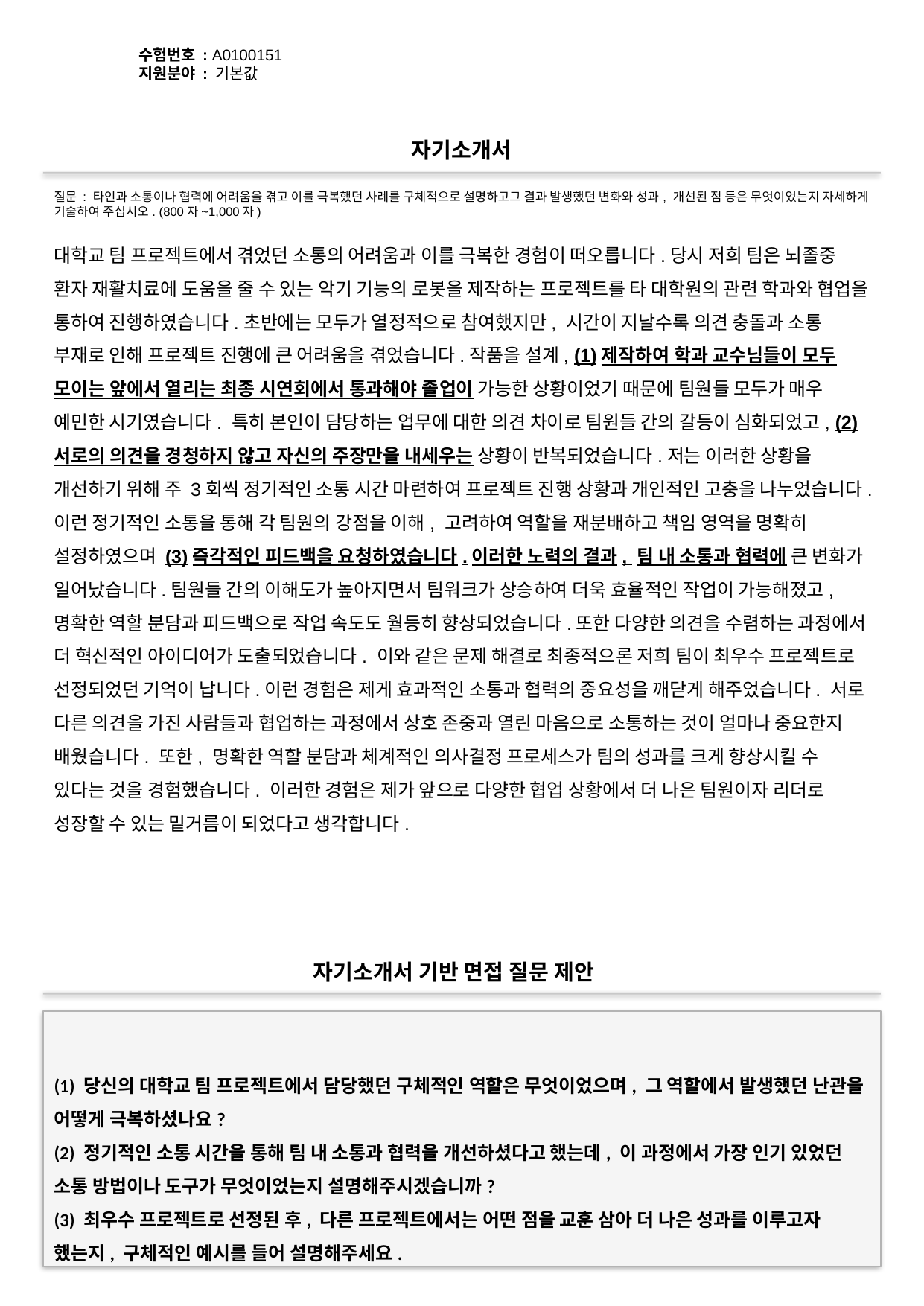

수험번호 : A0100151
지원분야 : 기본값
#

자기소개서

질문 : 타인과 소통이나 협력에 어려움을 겪고 이를 극복했던 사례를 구체적으로 설명하고그 결과 발생했던 변화와 성과, 개선된 점 등은 무엇이었는지 자세하게 기술하여 주십시오. (800자~1,000자)

대학교 팀 프로젝트에서 겪었던 소통의 어려움과 이를 극복한 경험이 떠오릅니다.당시 저희 팀은 뇌졸중 환자 재활치료에 도움을 줄 수 있는 악기 기능의 로봇을 제작하는 프로젝트를 타 대학원의 관련 학과와 협업을 통하여 진행하였습니다.초반에는 모두가 열정적으로 참여했지만, 시간이 지날수록 의견 충돌과 소통 부재로 인해 프로젝트 진행에 큰 어려움을 겪었습니다.작품을 설계, (1)제작하여 학과 교수님들이 모두 모이는 앞에서 열리는 최종 시연회에서 통과해야 졸업이 가능한 상황이었기 때문에 팀원들 모두가 매우 예민한 시기였습니다. 특히 본인이 담당하는 업무에 대한 의견 차이로 팀원들 간의 갈등이 심화되었고, (2)서로의 의견을 경청하지 않고 자신의 주장만을 내세우는 상황이 반복되었습니다.저는 이러한 상황을 개선하기 위해 주 3회씩 정기적인 소통 시간 마련하여 프로젝트 진행 상황과 개인적인 고충을 나누었습니다.이런 정기적인 소통을 통해 각 팀원의 강점을 이해, 고려하여 역할을 재분배하고 책임 영역을 명확히 설정하였으며 (3)즉각적인 피드백을 요청하였습니다.이러한 노력의 결과, 팀 내 소통과 협력에 큰 변화가 일어났습니다.팀원들 간의 이해도가 높아지면서 팀워크가 상승하여 더욱 효율적인 작업이 가능해졌고, 명확한 역할 분담과 피드백으로 작업 속도도 월등히 향상되었습니다.또한 다양한 의견을 수렴하는 과정에서 더 혁신적인 아이디어가 도출되었습니다. 이와 같은 문제 해결로 최종적으론 저희 팀이 최우수 프로젝트로 선정되었던 기억이 납니다.이런 경험은 제게 효과적인 소통과 협력의 중요성을 깨닫게 해주었습니다. 서로 다른 의견을 가진 사람들과 협업하는 과정에서 상호 존중과 열린 마음으로 소통하는 것이 얼마나 중요한지 배웠습니다. 또한, 명확한 역할 분담과 체계적인 의사결정 프로세스가 팀의 성과를 크게 향상시킬 수 있다는 것을 경험했습니다. 이러한 경험은 제가 앞으로 다양한 협업 상황에서 더 나은 팀원이자 리더로 성장할 수 있는 밑거름이 되었다고 생각합니다.

자기소개서 기반 면접 질문 제안

(1) 당신의 대학교 팀 프로젝트에서 담당했던 구체적인 역할은 무엇이었으며, 그 역할에서 발생했던 난관을 어떻게 극복하셨나요?
(2) 정기적인 소통 시간을 통해 팀 내 소통과 협력을 개선하셨다고 했는데, 이 과정에서 가장 인기 있었던 소통 방법이나 도구가 무엇이었는지 설명해주시겠습니까?
(3) 최우수 프로젝트로 선정된 후, 다른 프로젝트에서는 어떤 점을 교훈 삼아 더 나은 성과를 이루고자 했는지, 구체적인 예시를 들어 설명해주세요.